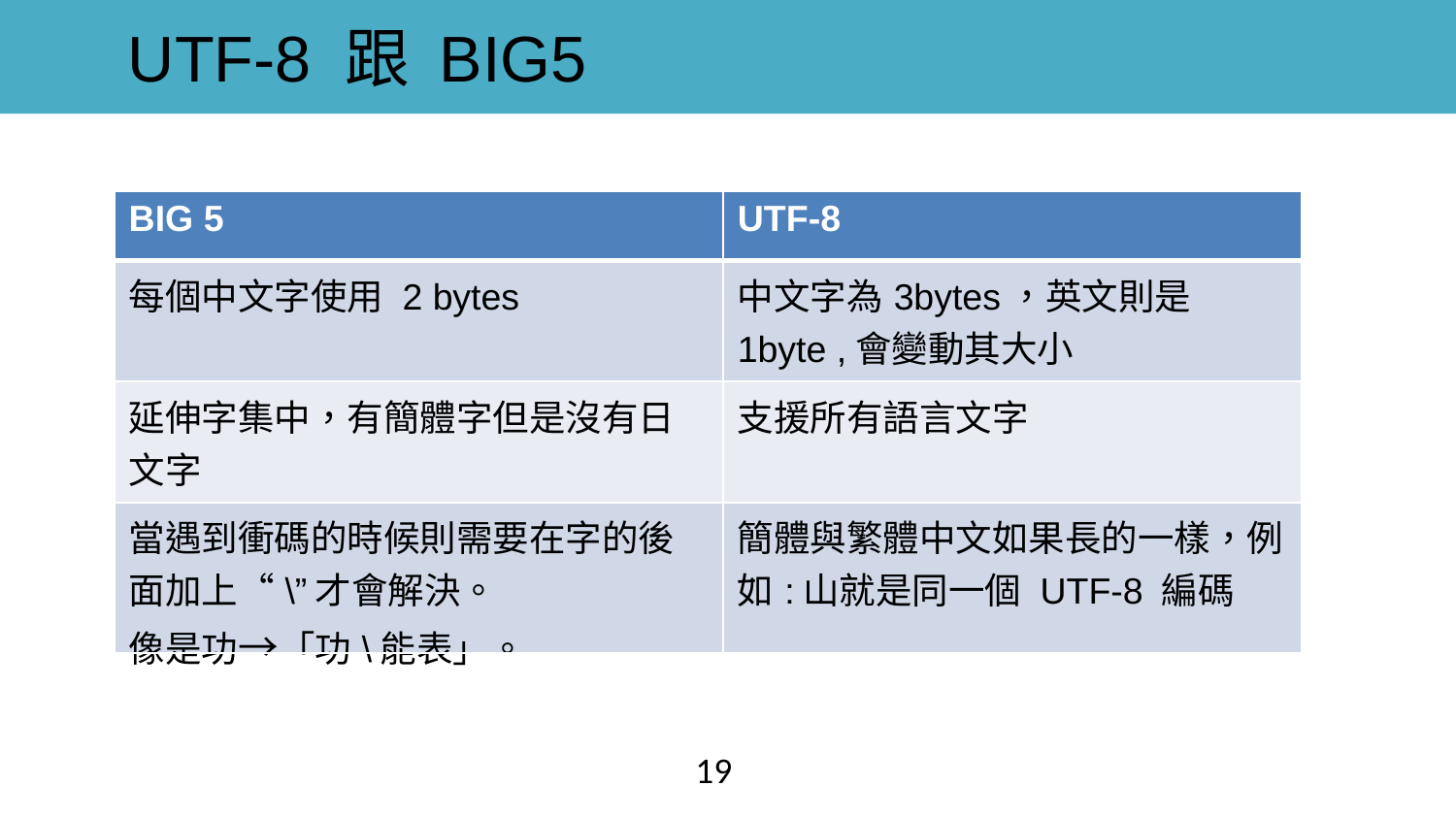

UTF-8 跟 BIG5
| BIG 5 | UTF-8 |
| --- | --- |
| 每個中文字使用 2 bytes | 中文字為3bytes，英文則是1byte ,會變動其大小 |
| 延伸字集中，有簡體字但是沒有日文字 | 支援所有語言文字 |
| 當遇到衝碼的時候則需要在字的後面加上“\”才會解決。 像是功→「功\能表」。 | 簡體與繁體中文如果長的一樣，例如:山就是同一個 UTF-8 編碼 |
19